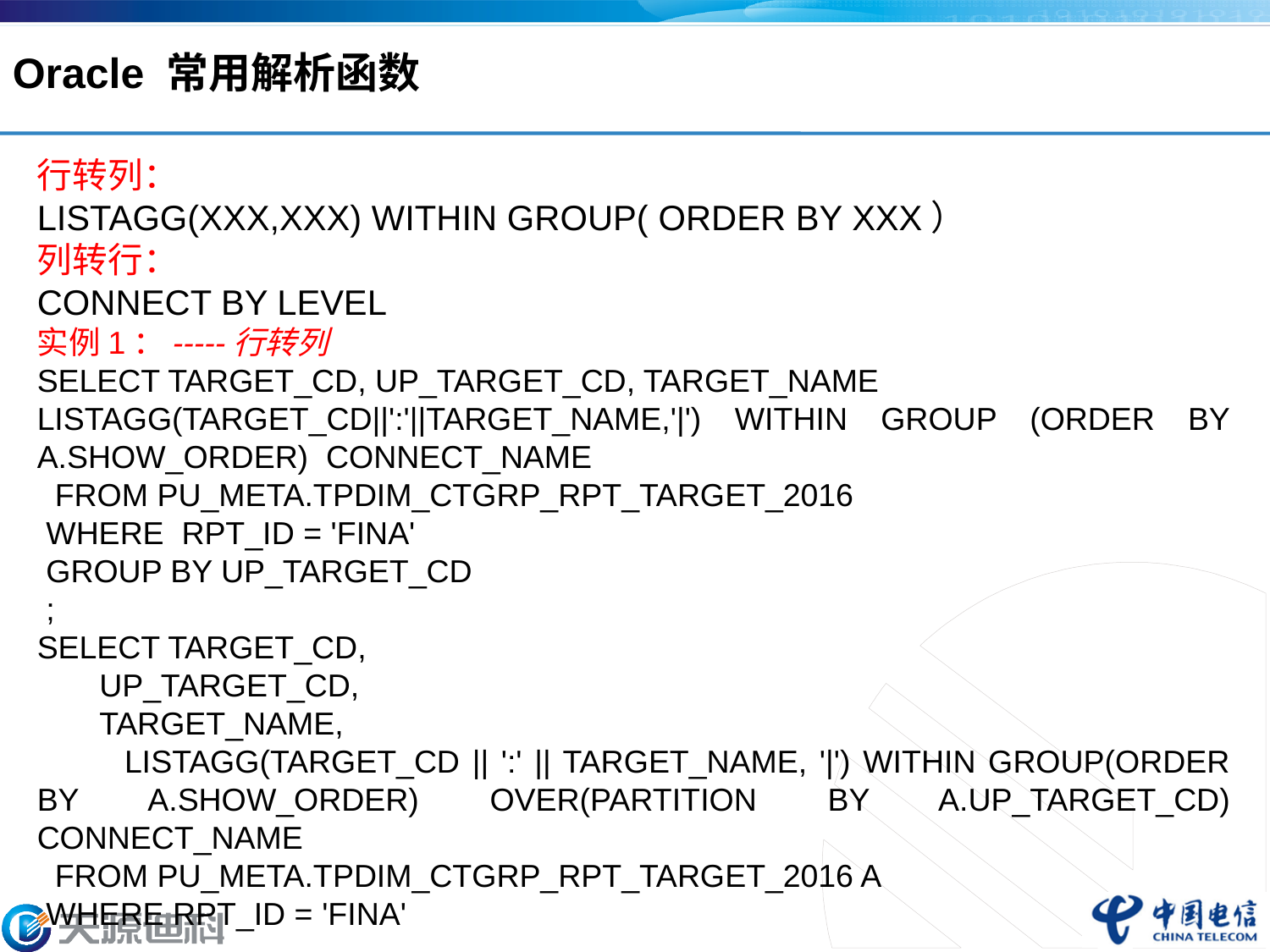

Oracle 常用解析函数
行转列：
LISTAGG(XXX,XXX) WITHIN GROUP( ORDER BY XXX）
列转行：
CONNECT BY LEVEL
实例1：-----行转列
SELECT TARGET_CD, UP_TARGET_CD, TARGET_NAME
LISTAGG(TARGET_CD||':'||TARGET_NAME,'|') WITHIN GROUP (ORDER BY A.SHOW_ORDER)  CONNECT_NAME
  FROM PU_META.TPDIM_CTGRP_RPT_TARGET_2016
 WHERE  RPT_ID = 'FINA'
 GROUP BY UP_TARGET_CD
 ;
SELECT TARGET_CD,
       UP_TARGET_CD,
       TARGET_NAME,
       LISTAGG(TARGET_CD || ':' || TARGET_NAME, '|') WITHIN GROUP(ORDER BY A.SHOW_ORDER) OVER(PARTITION BY A.UP_TARGET_CD) CONNECT_NAME
  FROM PU_META.TPDIM_CTGRP_RPT_TARGET_2016 A
 WHERE RPT_ID = 'FINA'